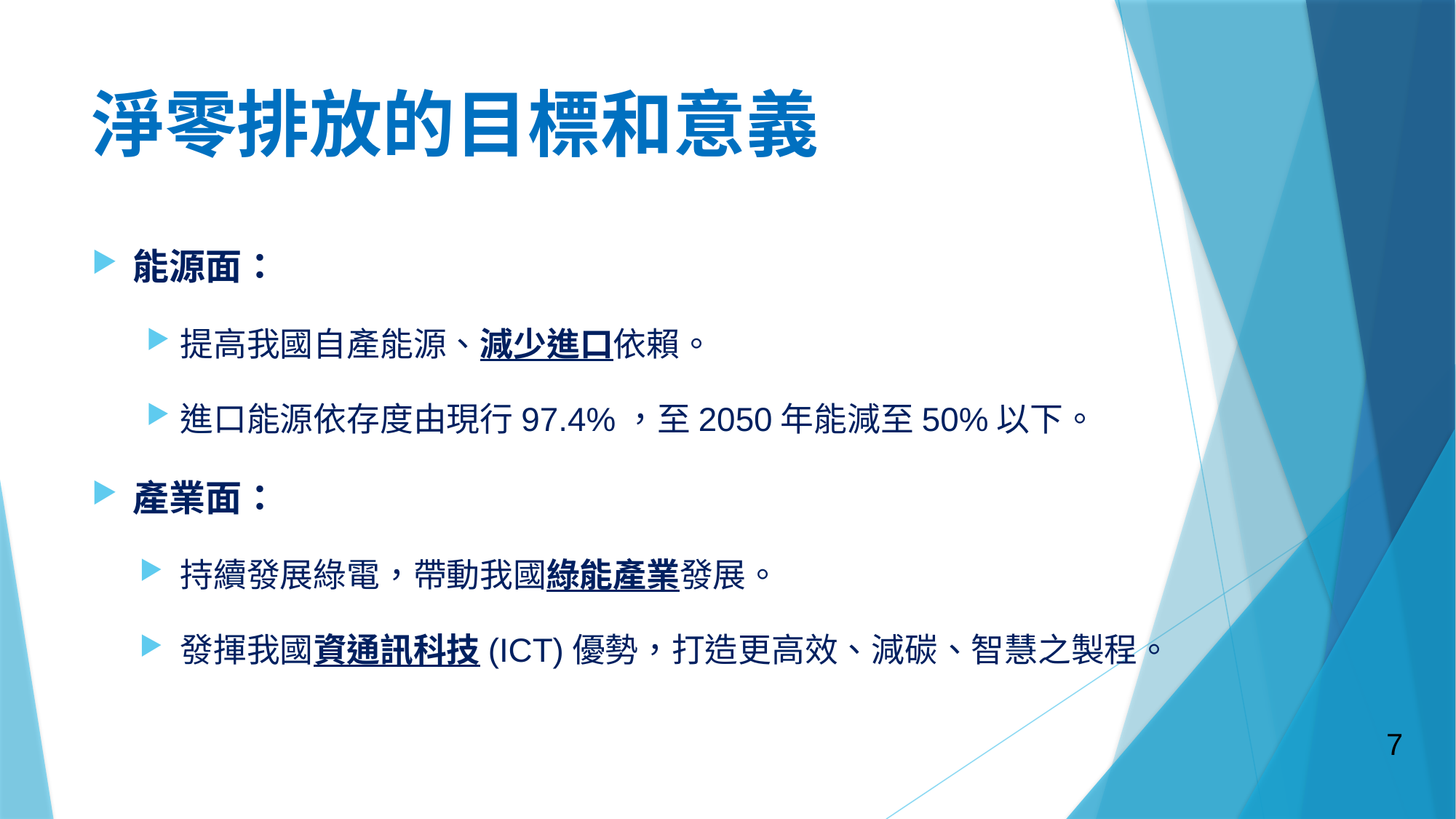

# 淨零排放的目標和意義
能源面：
提高我國自產能源、減少進口依賴。
進口能源依存度由現行97.4%，至2050年能減至50%以下。
產業面：
持續發展綠電，帶動我國綠能產業發展。
發揮我國資通訊科技(ICT)優勢，打造更高效、減碳、智慧之製程。
7